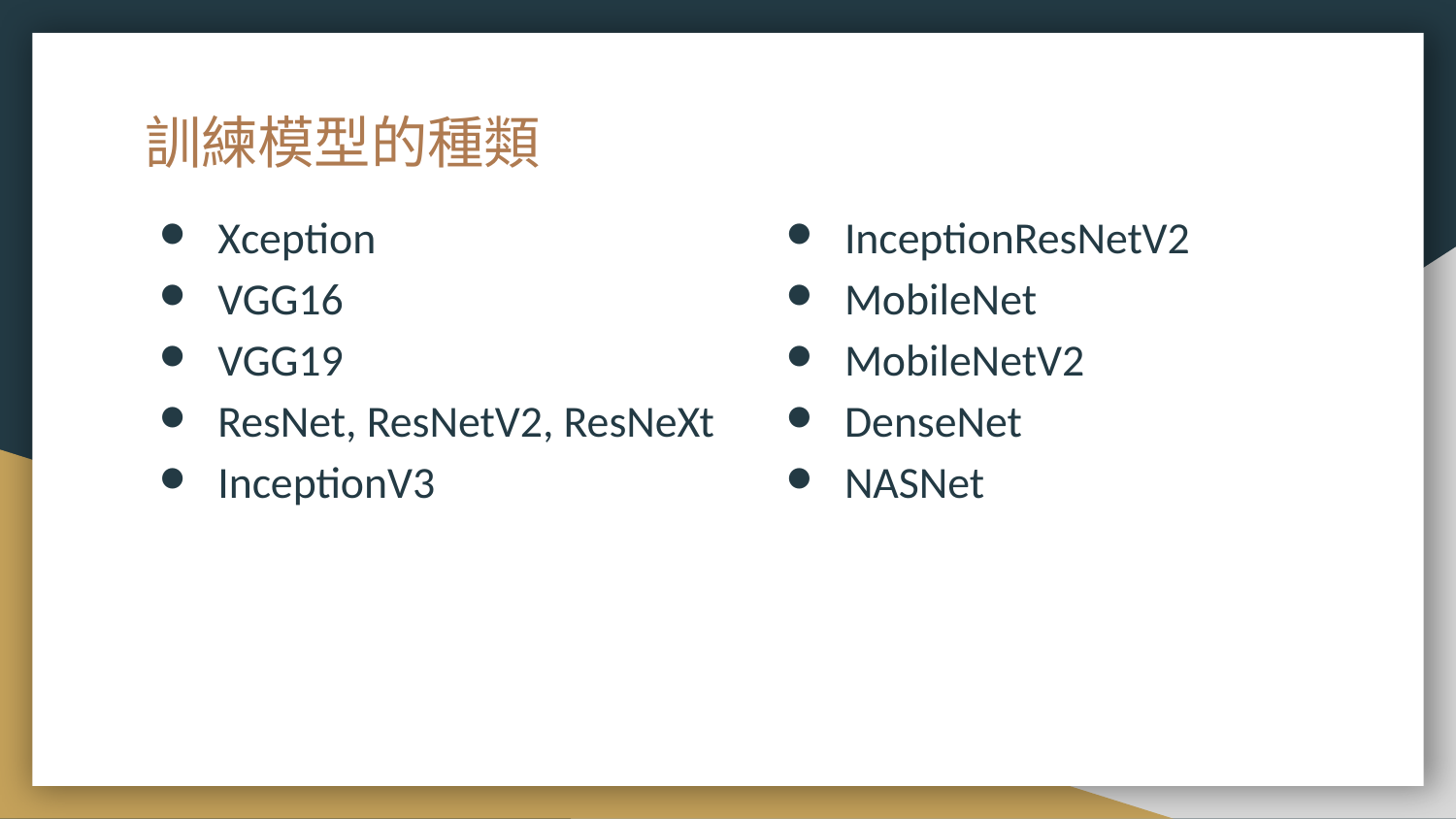

# 訓練模型的種類
Xception
VGG16
VGG19
ResNet, ResNetV2, ResNeXt
InceptionV3

InceptionResNetV2
MobileNet
MobileNetV2
DenseNet
NASNet